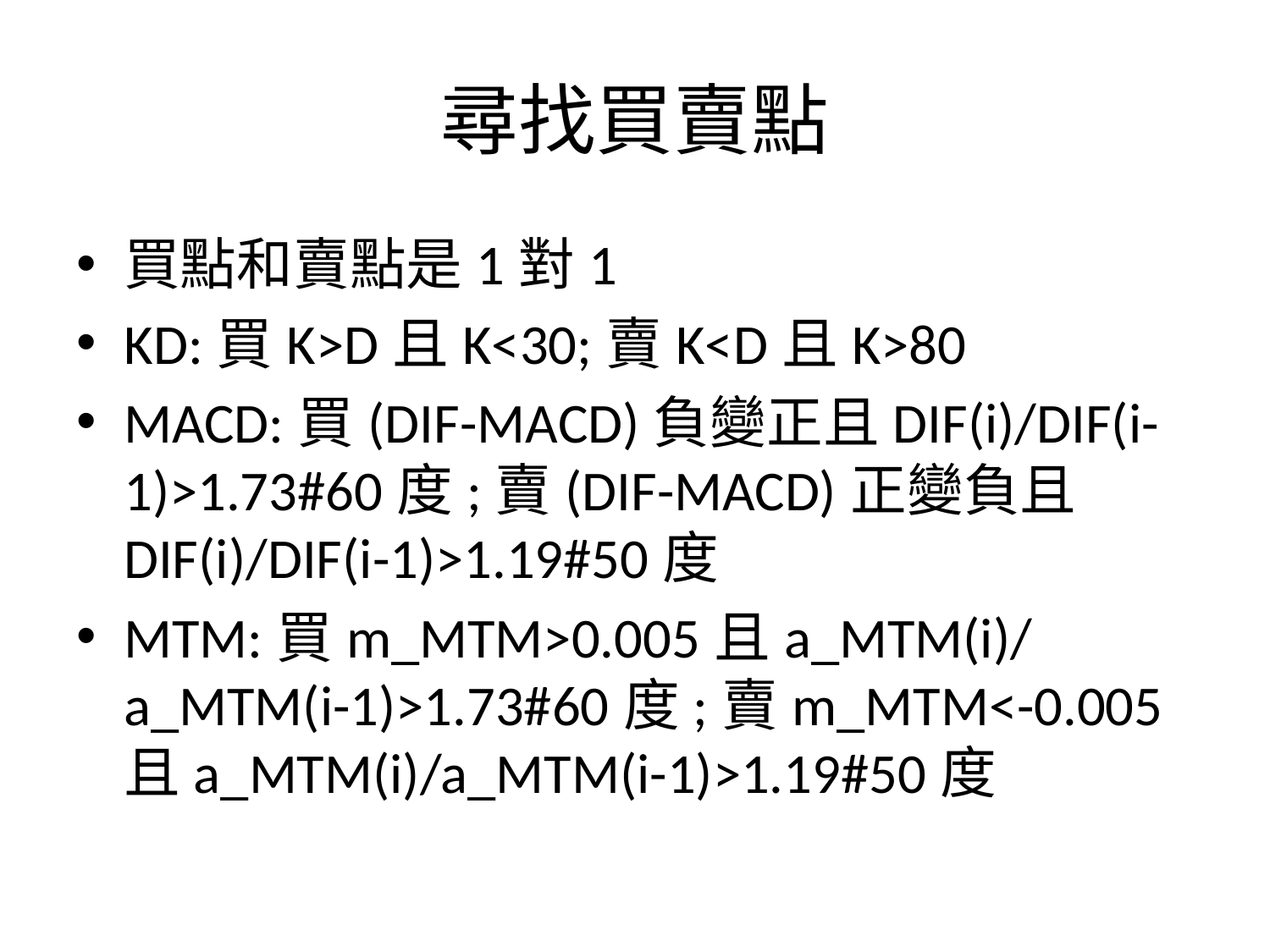

# 尋找買賣點
買點和賣點是1對1
KD:買K>D且K<30;賣K<D且K>80
MACD:買(DIF-MACD)負變正且DIF(i)/DIF(i-1)>1.73#60度;賣(DIF-MACD)正變負且DIF(i)/DIF(i-1)>1.19#50度
MTM:買m_MTM>0.005且a_MTM(i)/a_MTM(i-1)>1.73#60度;賣m_MTM<-0.005且a_MTM(i)/a_MTM(i-1)>1.19#50度